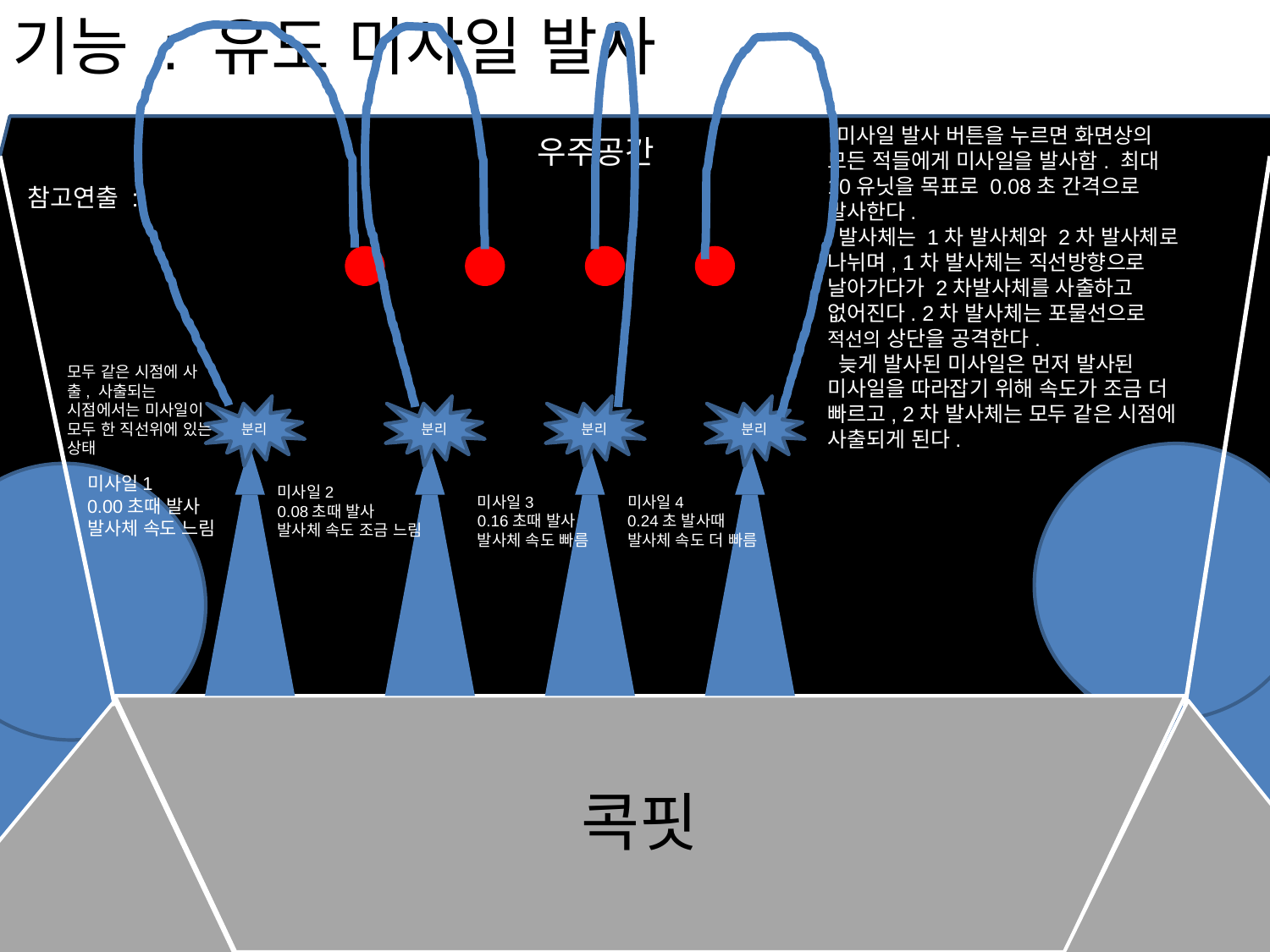

기능 : 유도 미사일 발사

 미사일 발사 버튼을 누르면 화면상의 모든 적들에게 미사일을 발사함. 최대 10유닛을 목표로 0.08초 간격으로 발사한다.
 발사체는 1차 발사체와 2차 발사체로 나뉘며, 1차 발사체는 직선방향으로 날아가다가 2차발사체를 사출하고 없어진다. 2차 발사체는 포물선으로 적선의 상단을 공격한다.
 늦게 발사된 미사일은 먼저 발사된 미사일을 따라잡기 위해 속도가 조금 더 빠르고, 2차 발사체는 모두 같은 시점에 사출되게 된다.
우주공간
참고연출 :

우주선
모두 같은 시점에 사출, 사출되는 시점에서는 미사일이 모두 한 직선위에 있는 상태
미니건
미니건

분리
분리
분리
분리

미사일1
0.00초때 발사
발사체 속도 느림
미사일2
0.08초때 발사
발사체 속도 조금 느림
미사일3
0.16초때 발사
발사체 속도 빠름
미사일4
0.24초 발사때
발사체 속도 더 빠름

콕핏